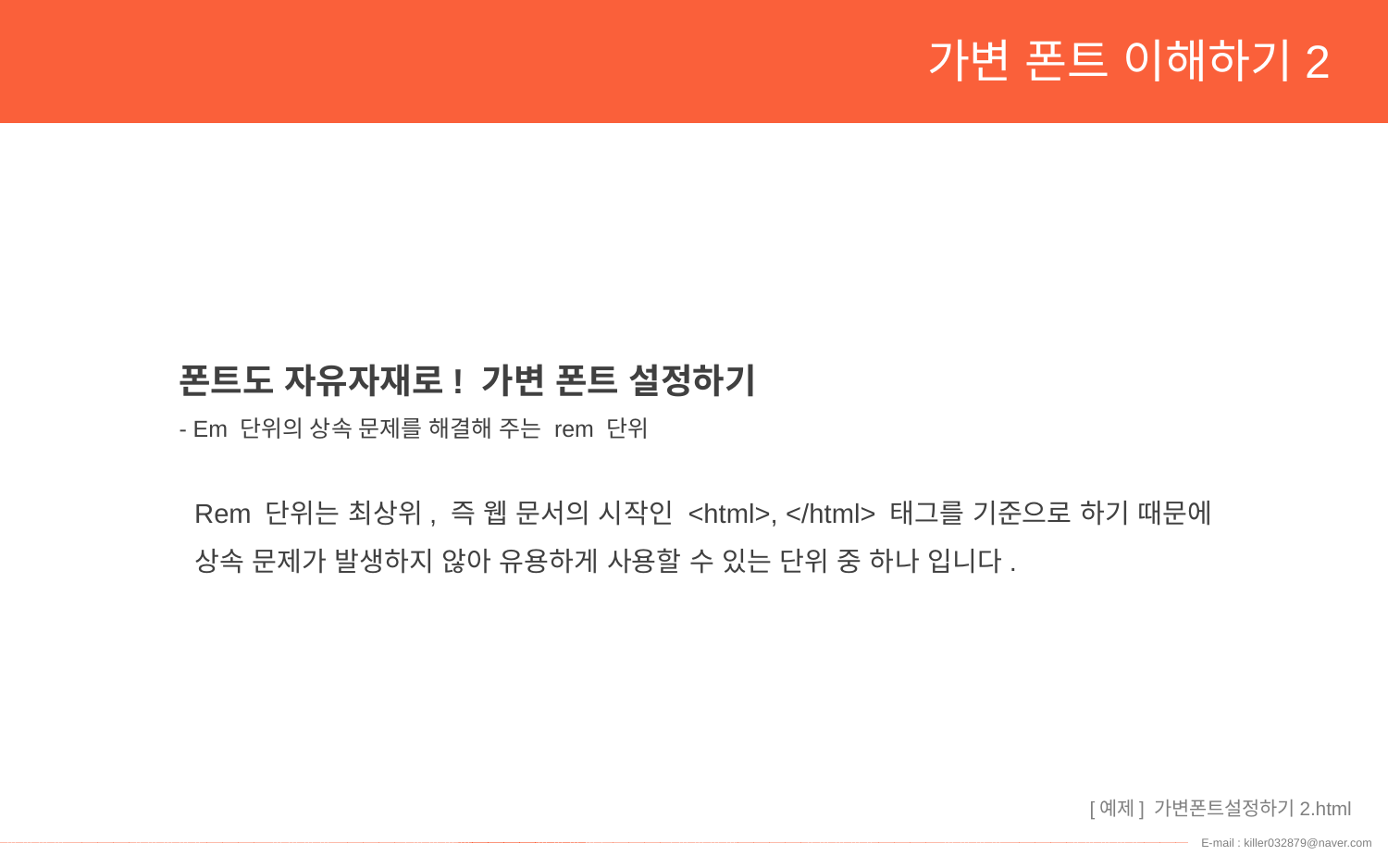

가변 폰트 이해하기2
폰트도 자유자재로! 가변 폰트 설정하기
- Em 단위의 상속 문제를 해결해 주는 rem 단위
Rem 단위는 최상위, 즉 웹 문서의 시작인 <html>, </html> 태그를 기준으로 하기 때문에
상속 문제가 발생하지 않아 유용하게 사용할 수 있는 단위 중 하나 입니다.
[예제] 가변폰트설정하기2.html